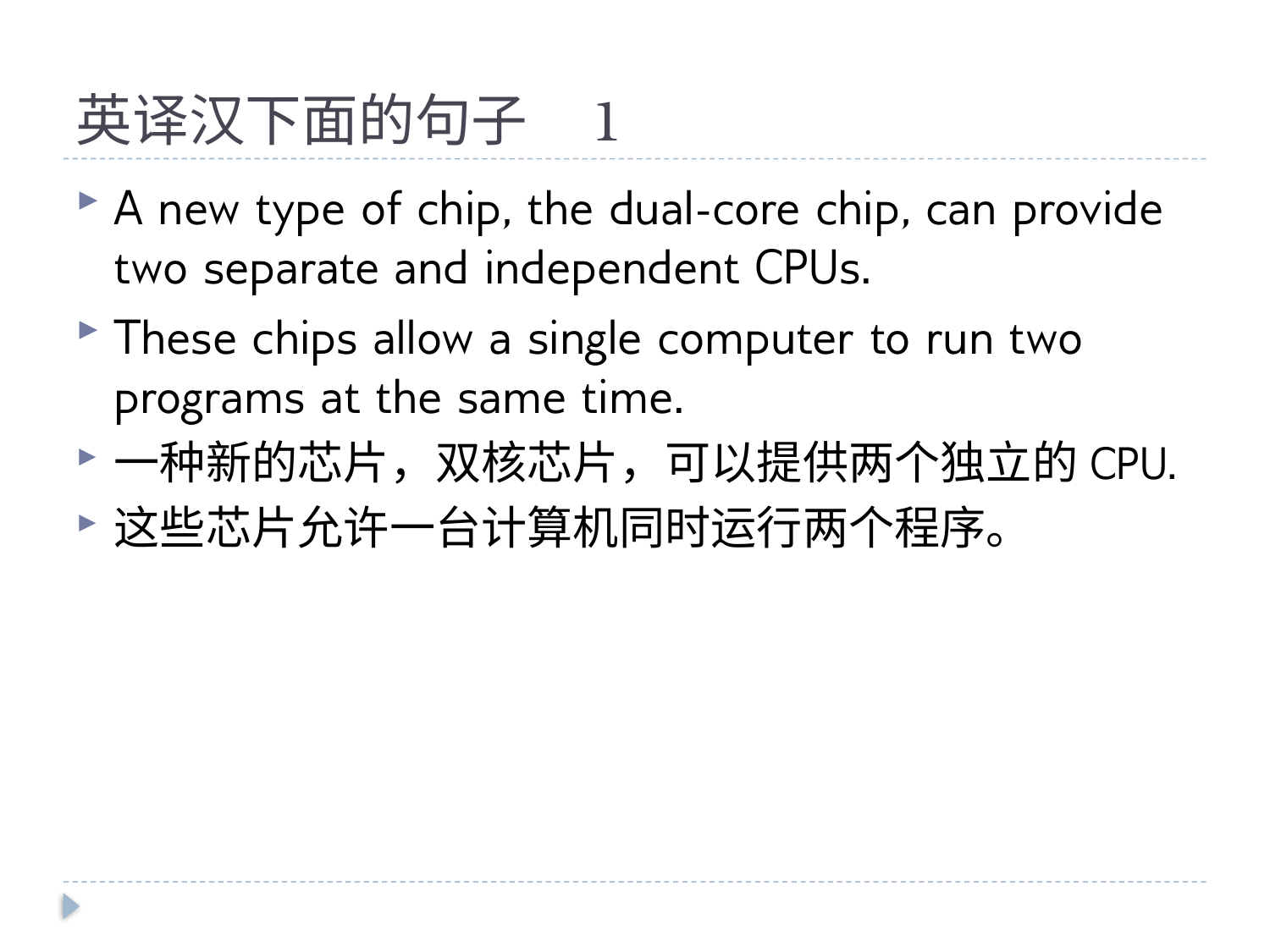

# 英译汉下面的句子   1
A new type of chip, the dual-core chip, can provide two separate and independent CPUs.
These chips allow a single computer to run two programs at the same time.
一种新的芯片，双核芯片，可以提供两个独立的CPU.
这些芯片允许一台计算机同时运行两个程序。